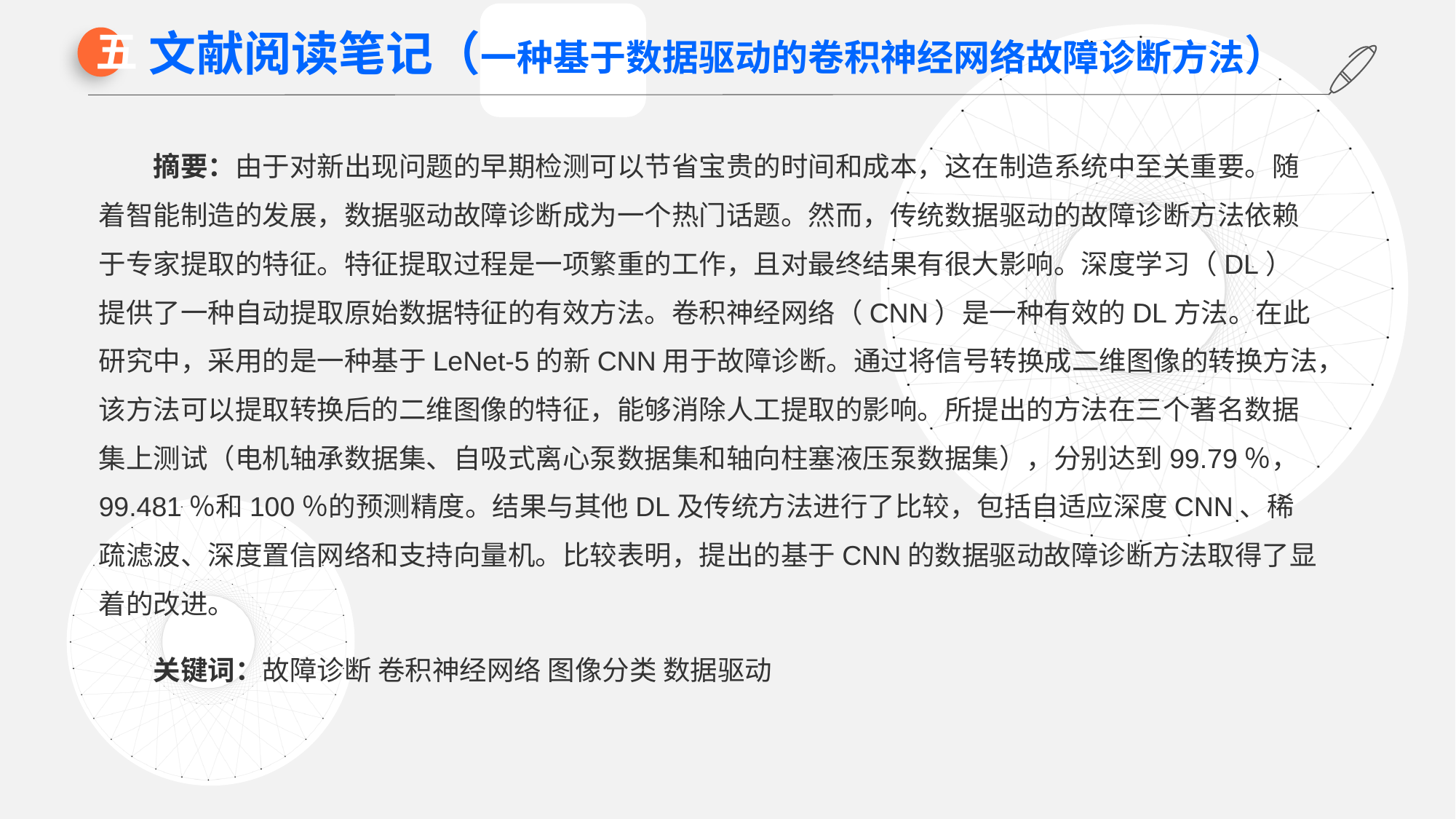

文献阅读笔记（一种基于数据驱动的卷积神经网络故障诊断方法）
五

摘要：由于对新出现问题的早期检测可以节省宝贵的时间和成本，这在制造系统中至关重要。随着智能制造的发展，数据驱动故障诊断成为一个热门话题。然而，传统数据驱动的故障诊断方法依赖于专家提取的特征。特征提取过程是一项繁重的工作，且对最终结果有很大影响。深度学习（DL）提供了一种自动提取原始数据特征的有效方法。卷积神经网络（CNN）是一种有效的DL方法。在此研究中，采用的是一种基于LeNet-5的新CNN用于故障诊断。通过将信号转换成二维图像的转换方法，该方法可以提取转换后的二维图像的特征，能够消除人工提取的影响。所提出的方法在三个著名数据集上测试（电机轴承数据集、自吸式离心泵数据集和轴向柱塞液压泵数据集），分别达到99.79％，99.481％和100％的预测精度。结果与其他DL及传统方法进行了比较，包括自适应深度CNN、稀疏滤波、深度置信网络和支持向量机。比较表明，提出的基于CNN的数据驱动故障诊断方法取得了显着的改进。
关键词：故障诊断 卷积神经网络 图像分类 数据驱动